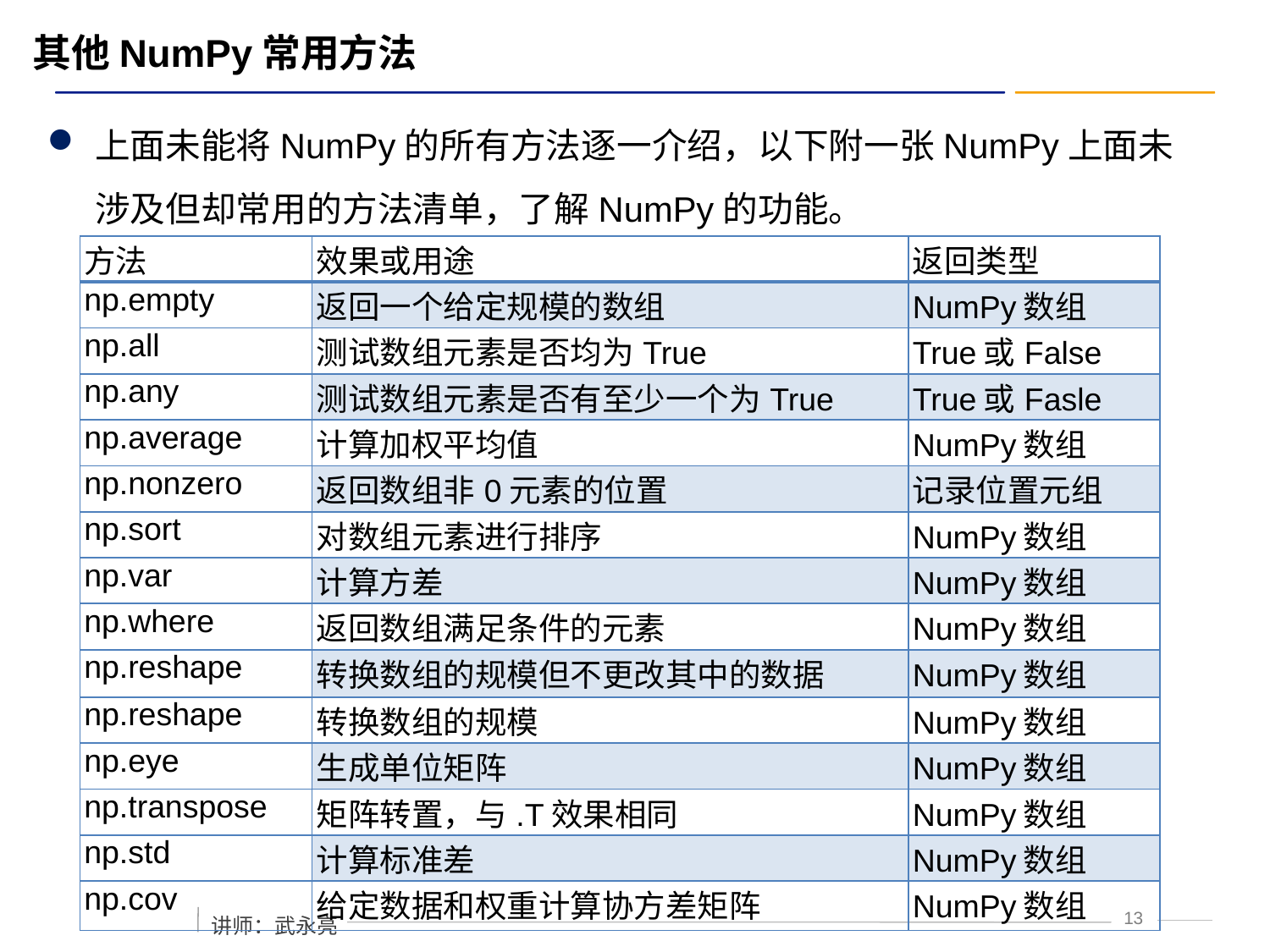

# 其他NumPy常用方法
上面未能将NumPy的所有方法逐一介绍，以下附一张NumPy上面未涉及但却常用的方法清单，了解NumPy的功能。
| 方法 | 效果或用途 | 返回类型 |
| --- | --- | --- |
| np.empty | 返回一个给定规模的数组 | NumPy数组 |
| np.all | 测试数组元素是否均为True | True或False |
| np.any | 测试数组元素是否有至少一个为True | True或Fasle |
| np.average | 计算加权平均值 | NumPy数组 |
| np.nonzero | 返回数组非0元素的位置 | 记录位置元组 |
| np.sort | 对数组元素进行排序 | NumPy数组 |
| np.var | 计算方差 | NumPy数组 |
| np.where | 返回数组满足条件的元素 | NumPy数组 |
| np.reshape | 转换数组的规模但不更改其中的数据 | NumPy数组 |
| np.reshape | 转换数组的规模 | NumPy数组 |
| np.eye | 生成单位矩阵 | NumPy数组 |
| np.transpose | 矩阵转置，与.T效果相同 | NumPy数组 |
| np.std | 计算标准差 | NumPy数组 |
| np.cov | 给定数据和权重计算协方差矩阵 | NumPy数组 |